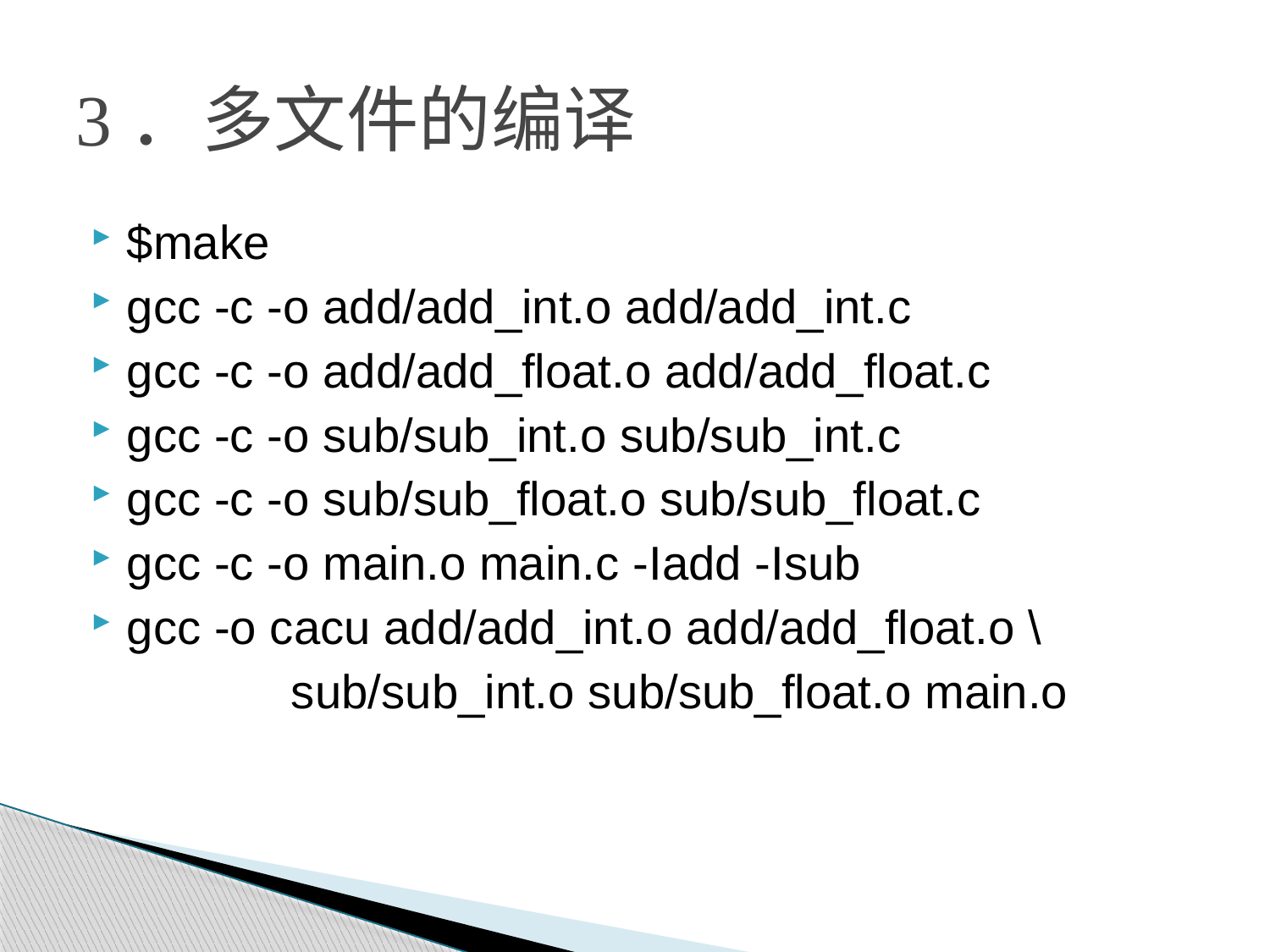

# 3．多文件的编译
$make
gcc -c -o add/add_int.o add/add_int.c
gcc -c -o add/add_float.o add/add_float.c
gcc -c -o sub/sub_int.o sub/sub_int.c
gcc -c -o sub/sub_float.o sub/sub_float.c
gcc -c -o main.o main.c -Iadd -Isub
gcc -o cacu add/add_int.o add/add_float.o \
               sub/sub_int.o sub/sub_float.o main.o